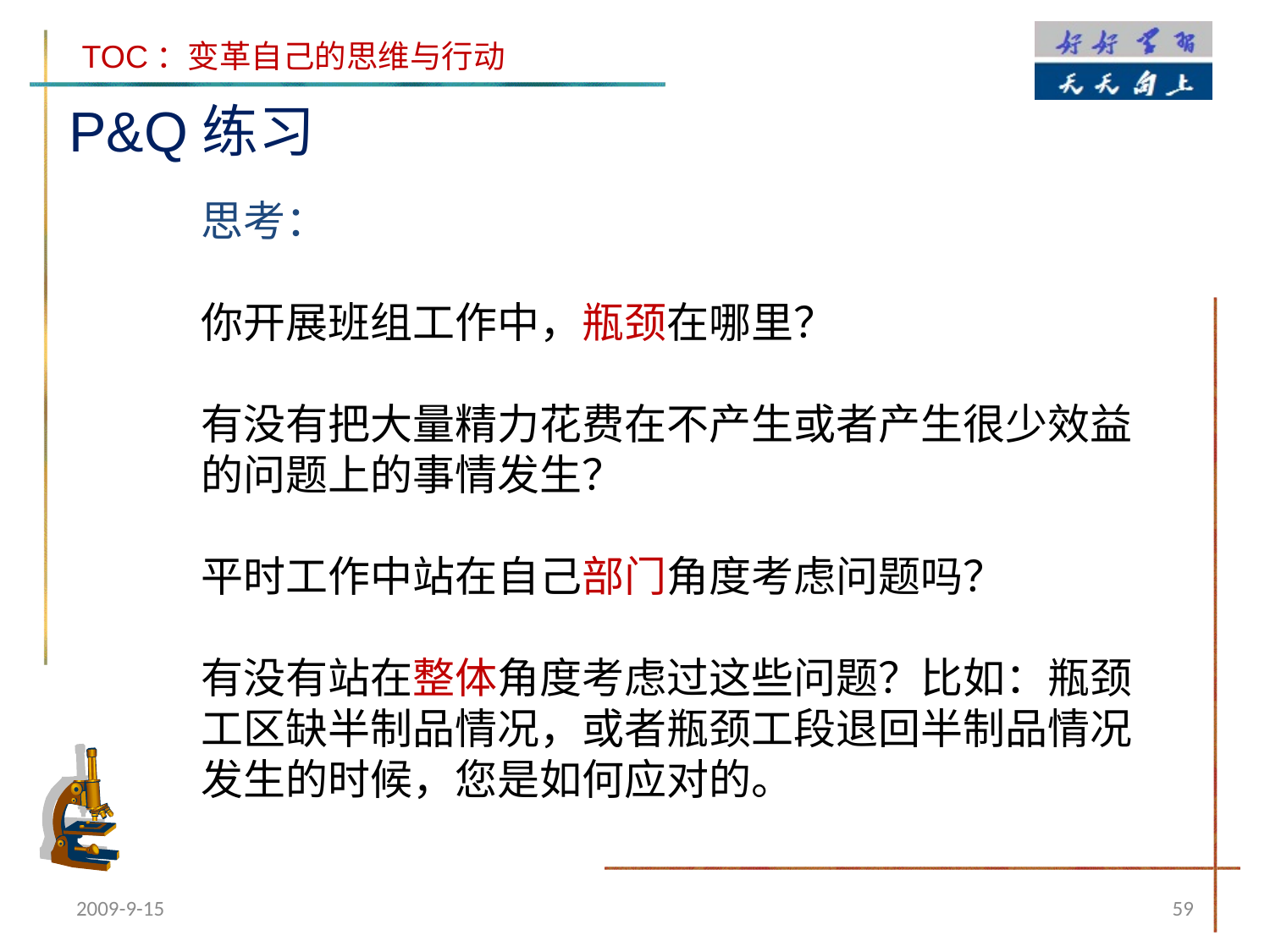

P&Q练习
思考：

你开展班组工作中，瓶颈在哪里？

有没有把大量精力花费在不产生或者产生很少效益的问题上的事情发生？

平时工作中站在自己部门角度考虑问题吗？

有没有站在整体角度考虑过这些问题？比如：瓶颈工区缺半制品情况，或者瓶颈工段退回半制品情况发生的时候，您是如何应对的。
2009-9-15
59